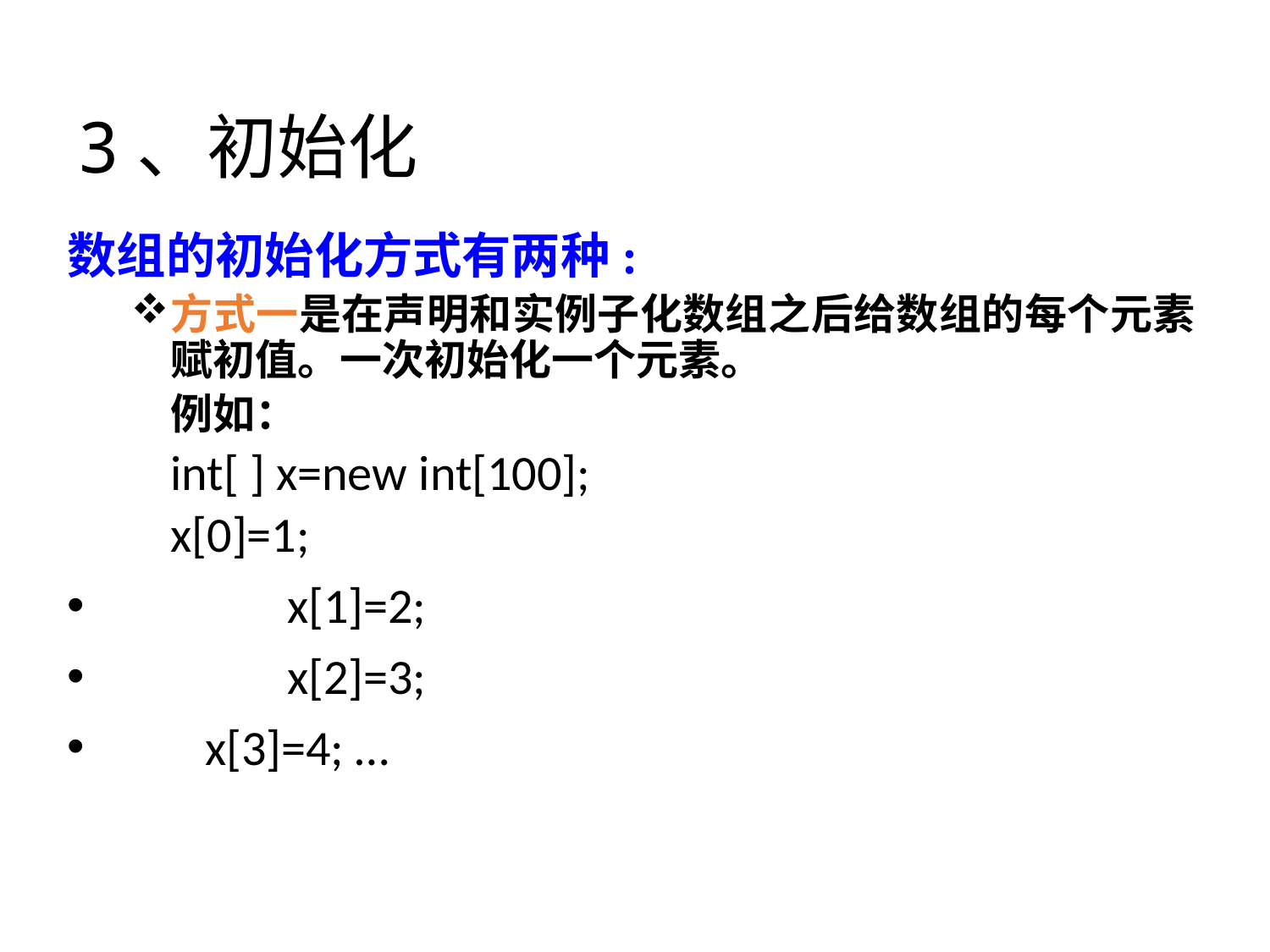

3、初始化
数组的初始化方式有两种:
方式一是在声明和实例子化数组之后给数组的每个元素赋初值。一次初始化一个元素。
	例如：
	int[ ] x=new int[100];
	x[0]=1;
	    x[1]=2;
	    x[2]=3;
        x[3]=4; …